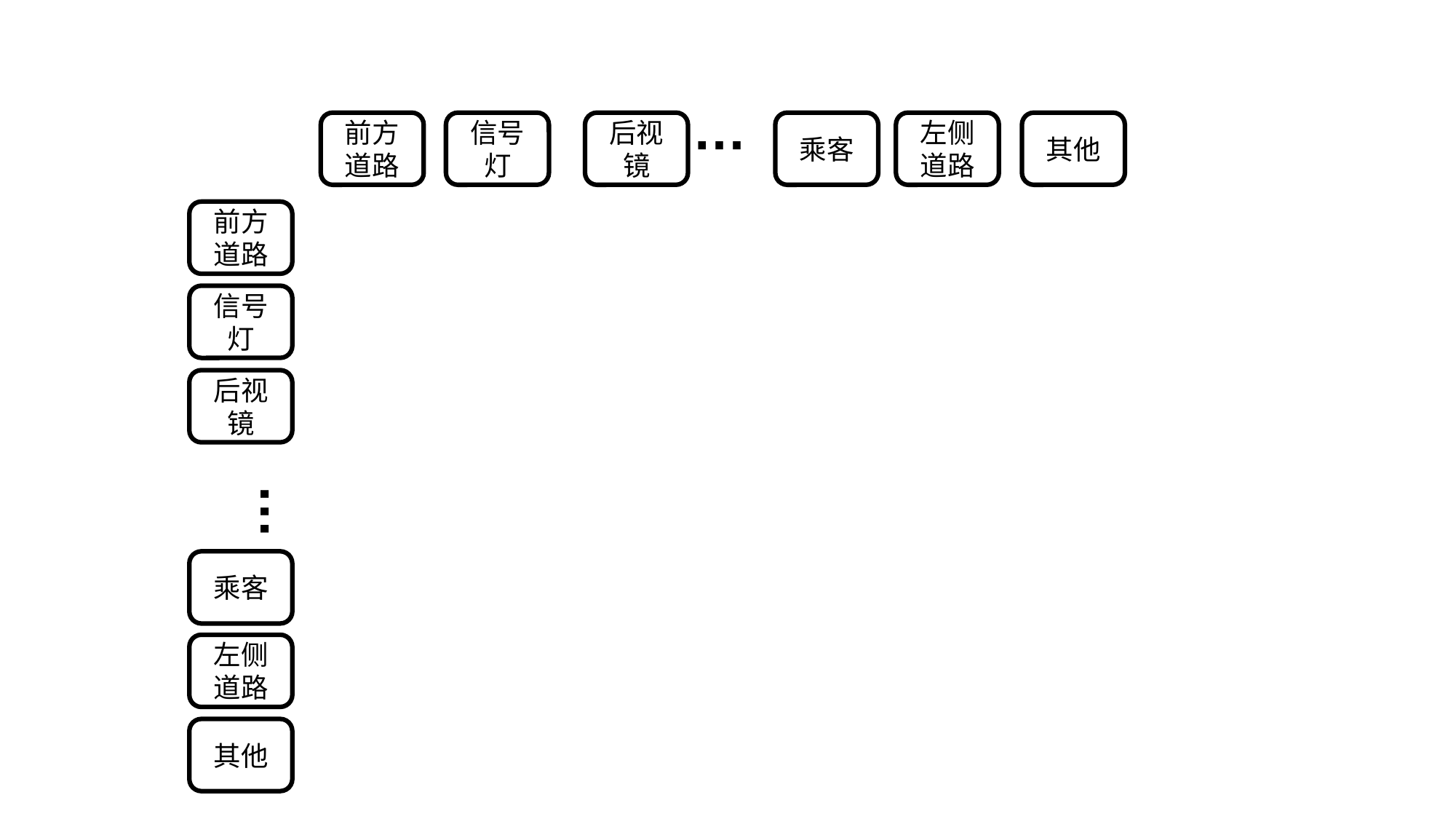

信号灯
后视镜
乘客
前方道路
左侧道路
其他
…
前方道路
信号灯
后视镜
…
乘客
左侧道路
其他